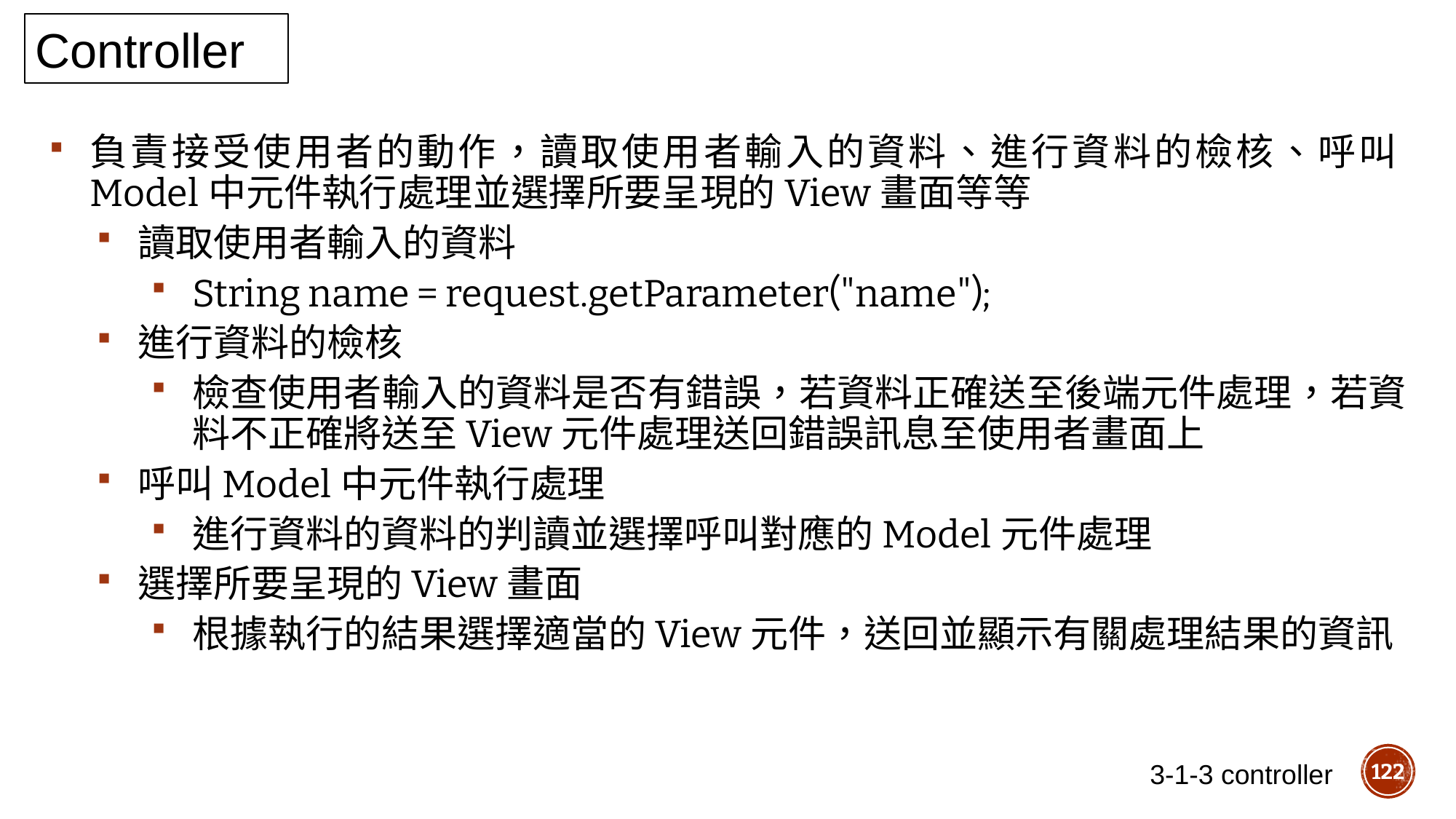

Controller
負責接受使用者的動作，讀取使用者輸入的資料、進行資料的檢核、呼叫Model中元件執行處理並選擇所要呈現的View畫面等等
讀取使用者輸入的資料
String name = request.getParameter("name");
進行資料的檢核
檢查使用者輸入的資料是否有錯誤，若資料正確送至後端元件處理，若資料不正確將送至View元件處理送回錯誤訊息至使用者畫面上
呼叫Model中元件執行處理
進行資料的資料的判讀並選擇呼叫對應的Model元件處理
選擇所要呈現的View畫面
根據執行的結果選擇適當的View元件，送回並顯示有關處理結果的資訊
122
3-1-3 controller